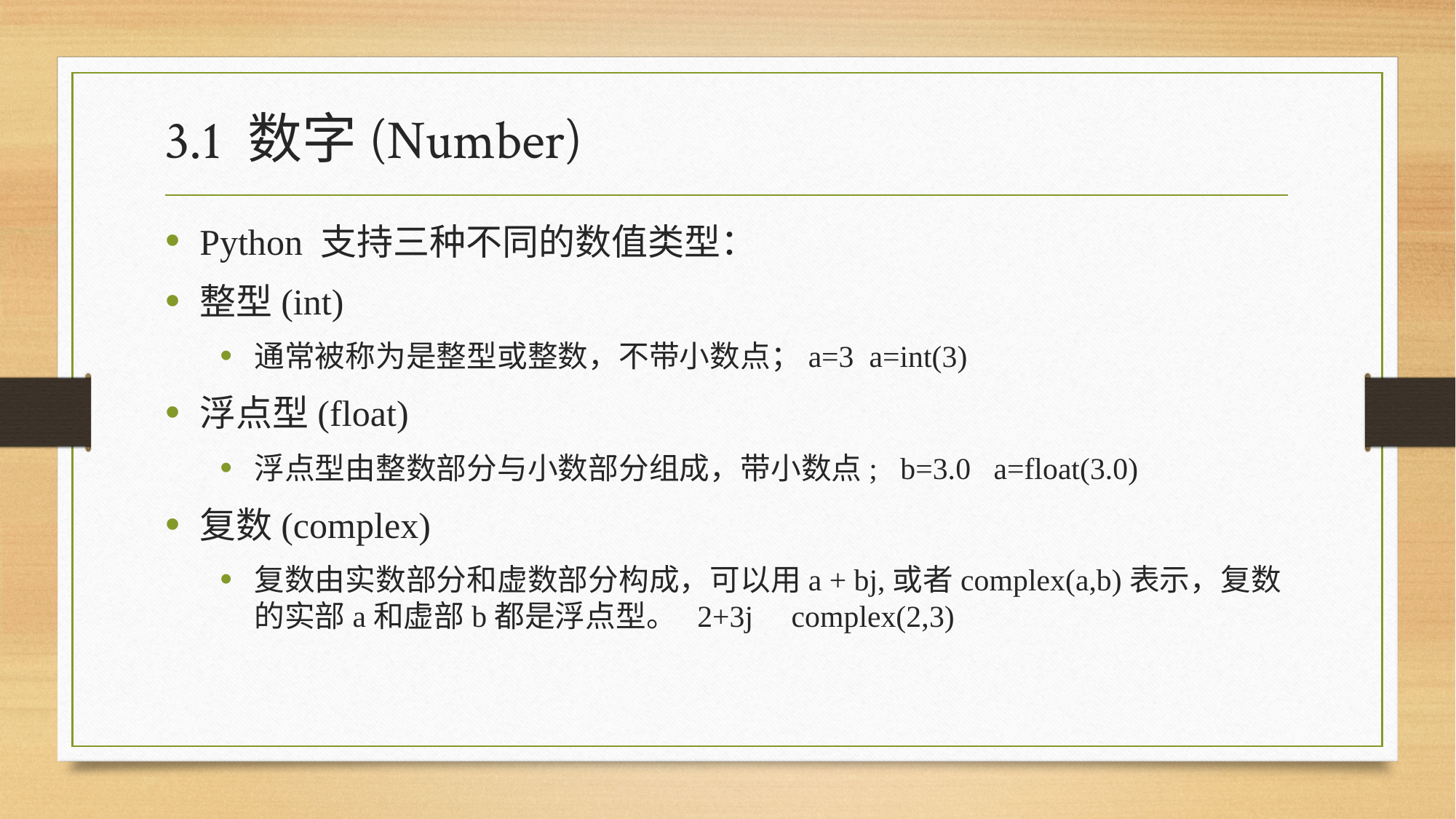

# 3.1 数字(Number)
Python 支持三种不同的数值类型：
整型(int)
通常被称为是整型或整数，不带小数点；a=3  a=int(3)
浮点型(float)
浮点型由整数部分与小数部分组成，带小数点;   b=3.0   a=float(3.0)
复数(complex)
复数由实数部分和虚数部分构成，可以用a + bj,或者complex(a,b)表示，复数的实部a和虚部b都是浮点型。  2+3j     complex(2,3)